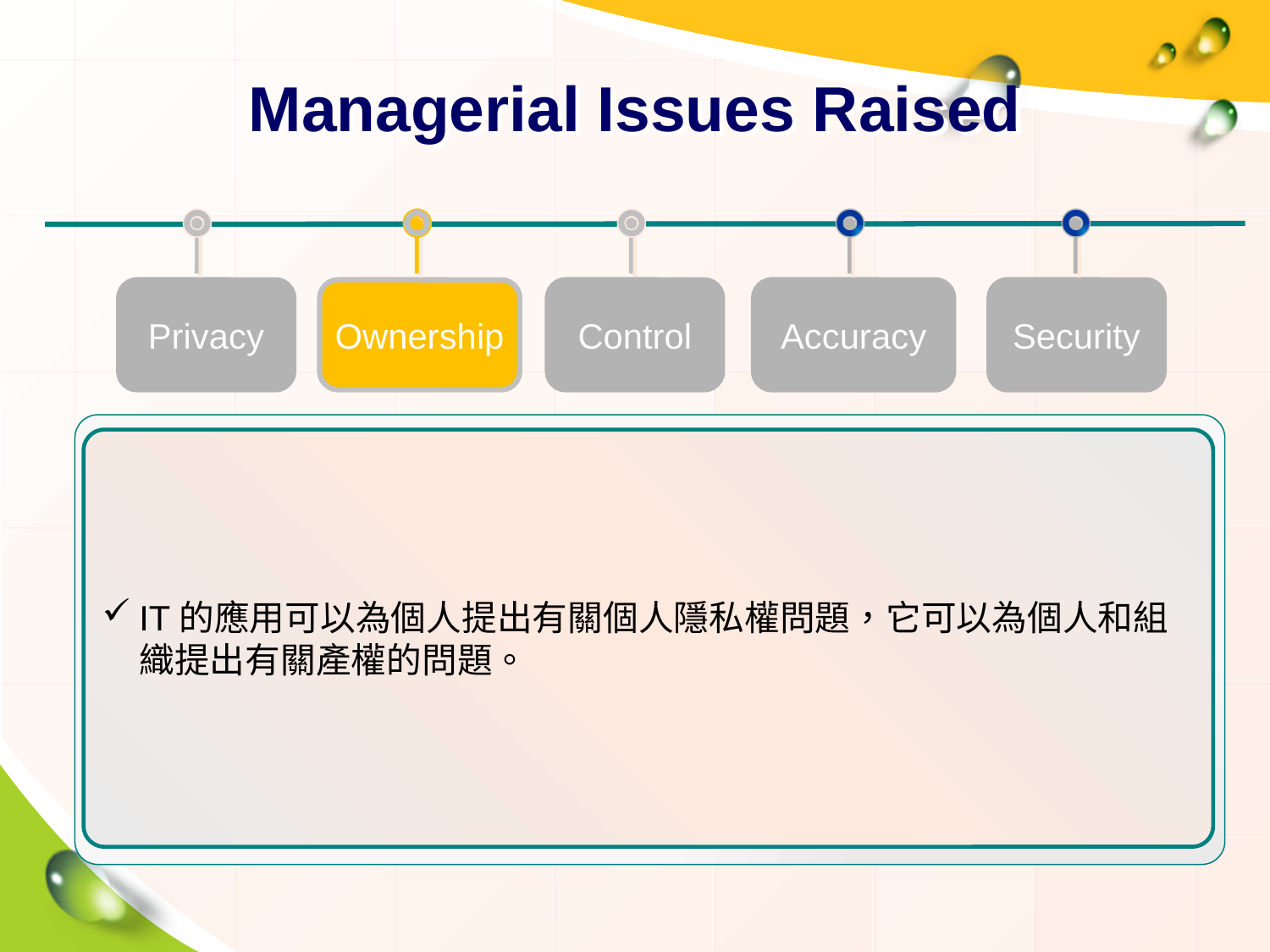

# Managerial Issues Raised

Accuracy
Security
Privacy
Ownership
Control

IT的應用可以為個人提出有關個人隱私權問題，它可以為個人和組織提出有關產權的問題。